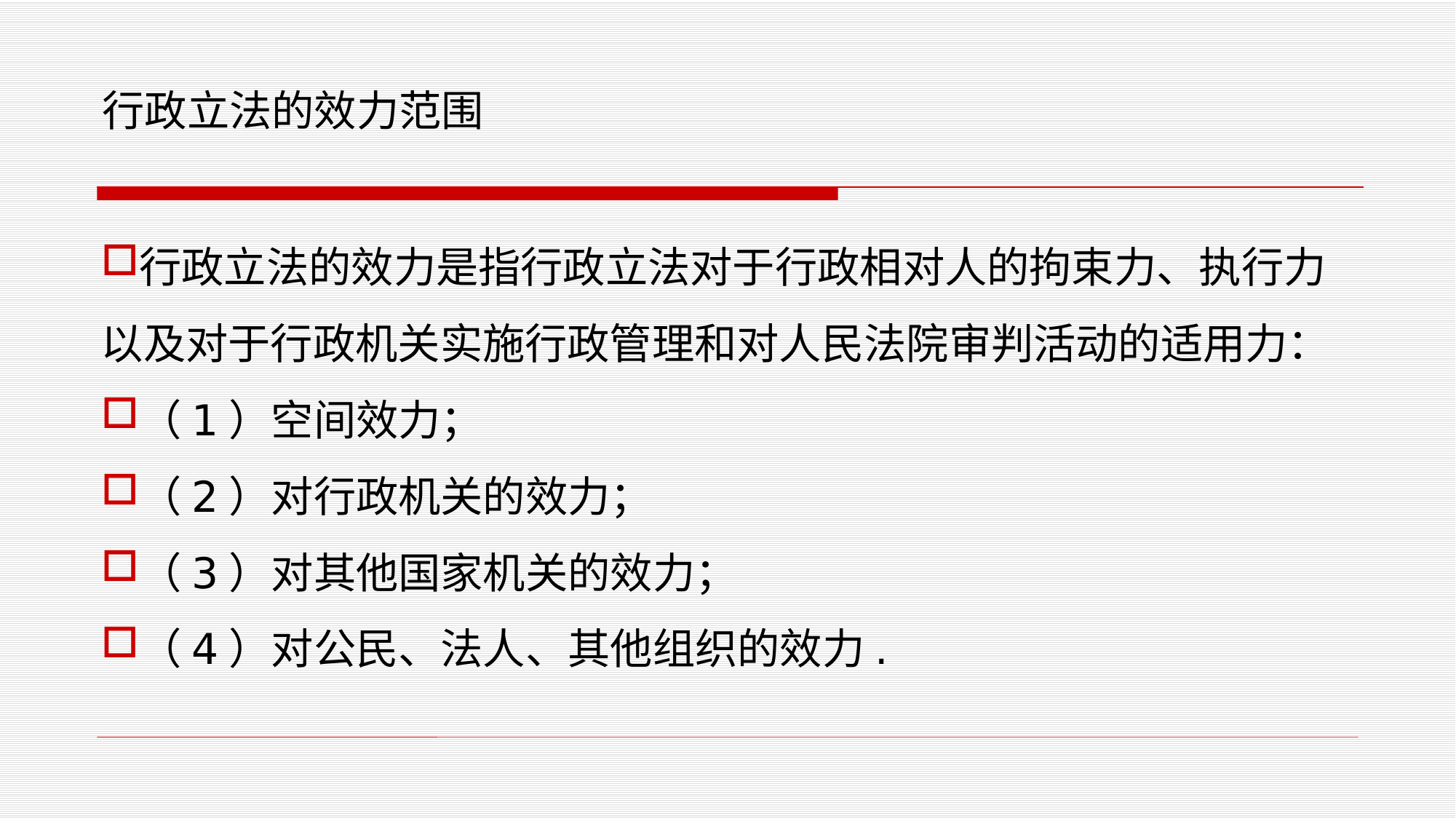

# 行政立法的效力范围
行政立法的效力是指行政立法对于行政相对人的拘束力、执行力以及对于行政机关实施行政管理和对人民法院审判活动的适用力：
（1）空间效力；
（2）对行政机关的效力；
（3）对其他国家机关的效力；
（4）对公民、法人、其他组织的效力.